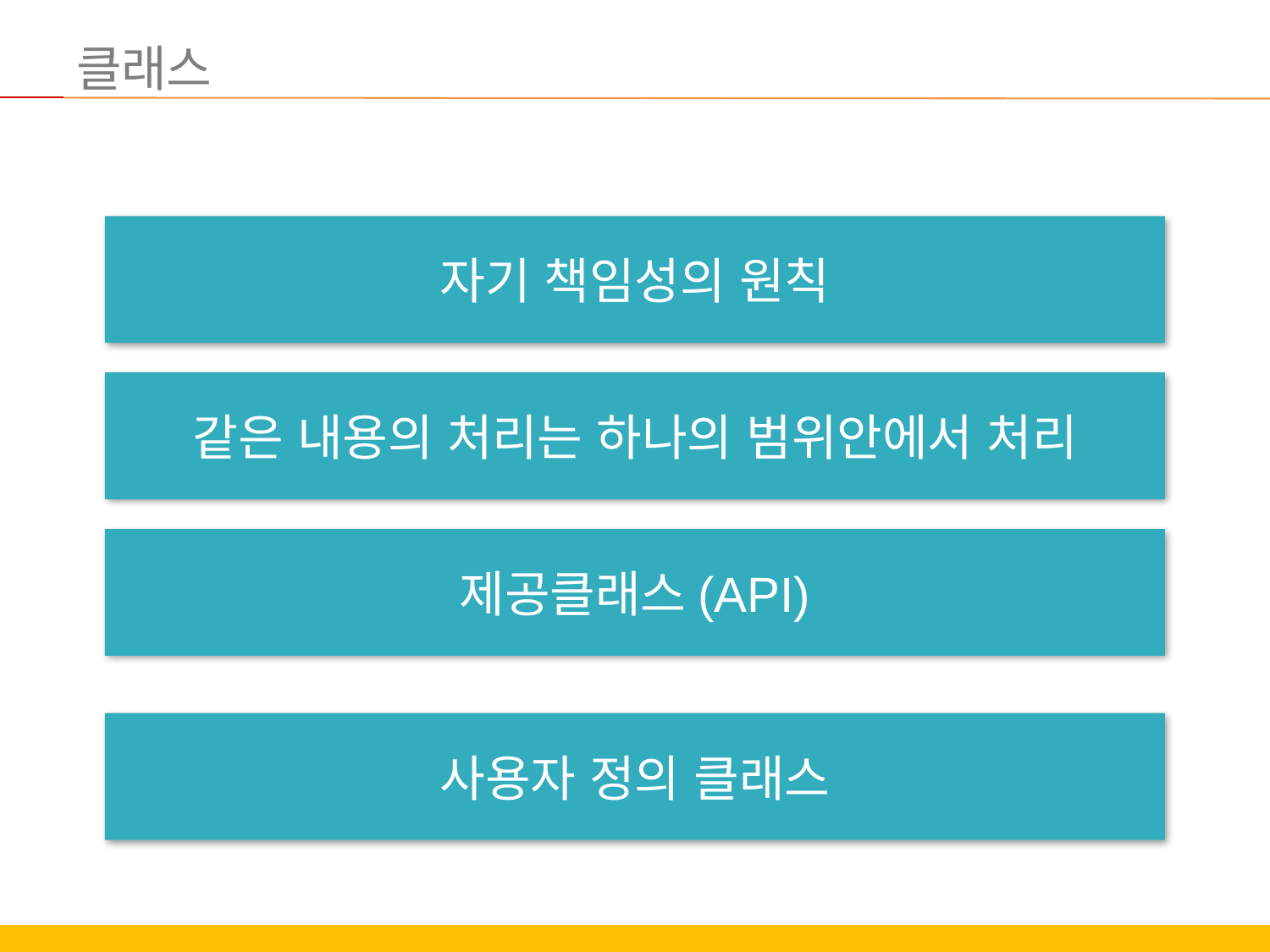

# 클래스
자기 책임성의 원칙
같은 내용의 처리는 하나의 범위안에서 처리
제공클래스(API)
사용자 정의 클래스